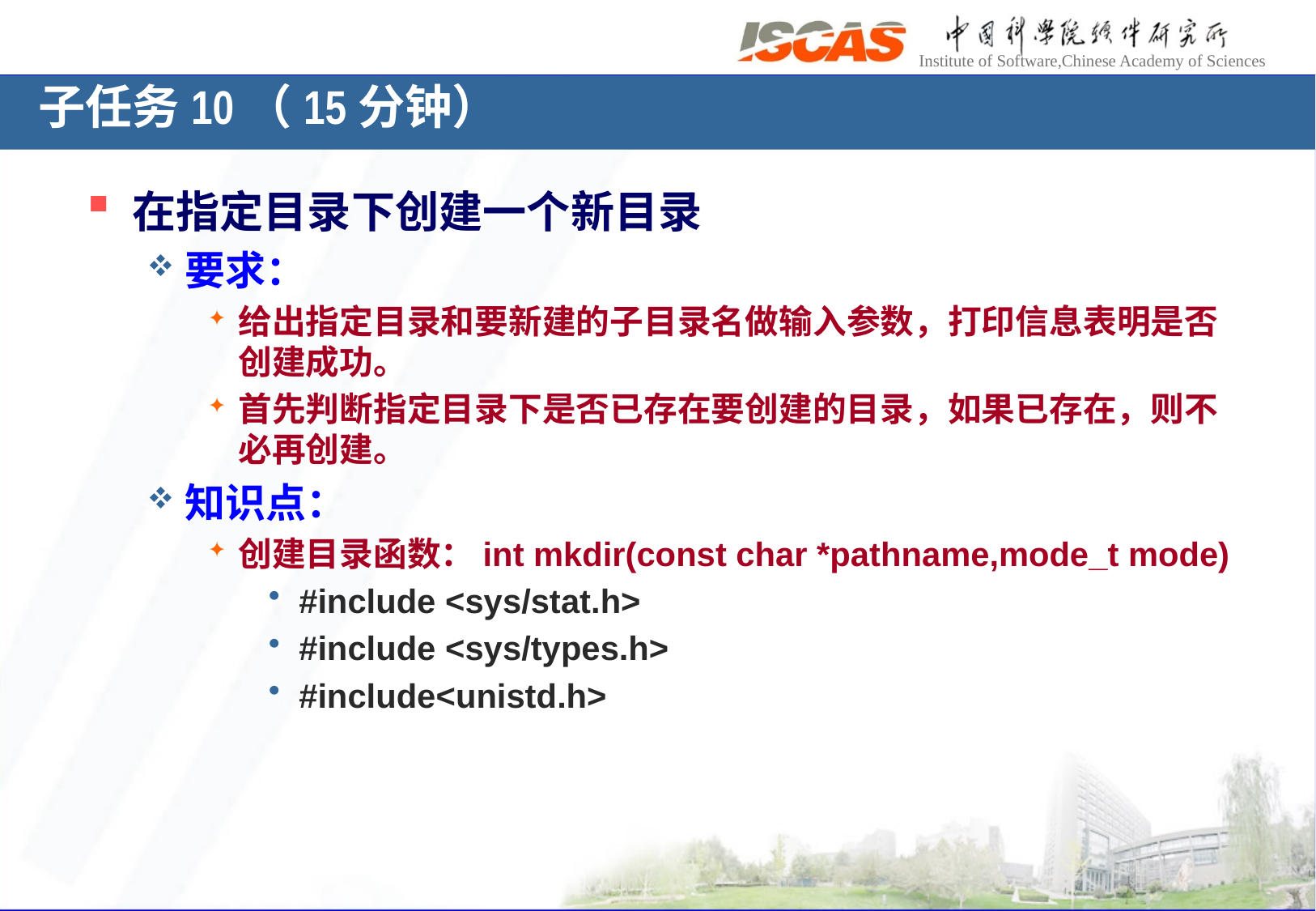

子任务10（15分钟）
在指定目录下创建一个新目录
要求：
给出指定目录和要新建的子目录名做输入参数，打印信息表明是否创建成功。
首先判断指定目录下是否已存在要创建的目录，如果已存在，则不必再创建。
知识点：
创建目录函数：int mkdir(const char *pathname,mode_t mode)
#include <sys/stat.h>
#include <sys/types.h>
#include<unistd.h>